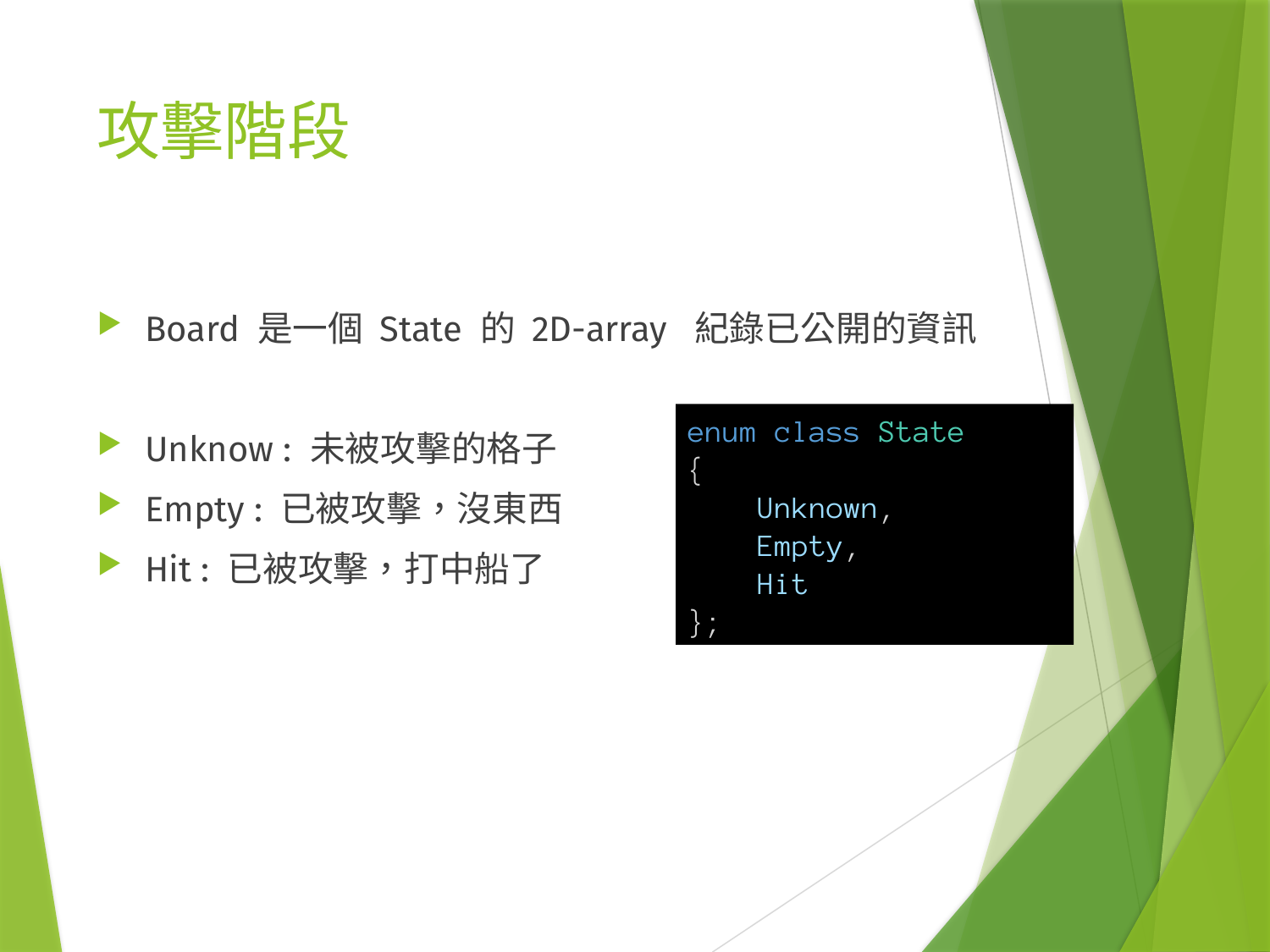

# 攻擊階段
Board 是一個 State 的 2D-array  紀錄已公開的資訊

Unknow : 未被攻擊的格子
Empty : 已被攻擊，沒東西
Hit : 已被攻擊，打中船了

enum class State
{
    Unknown,
    Empty,
    Hit
};